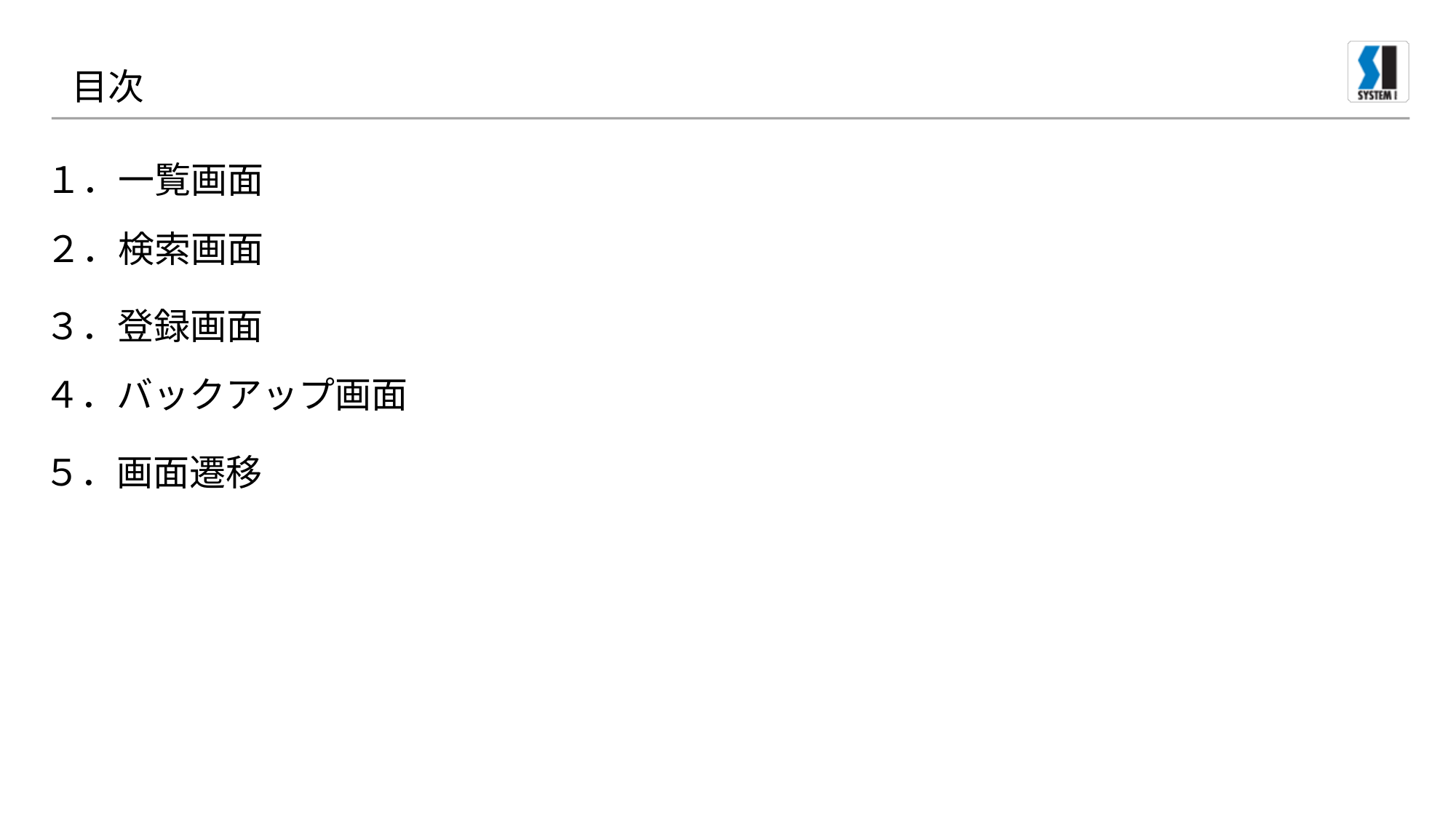

# 目次
１．一覧画面
２．検索画面
３．登録画面
４．バックアップ画面
５．画面遷移